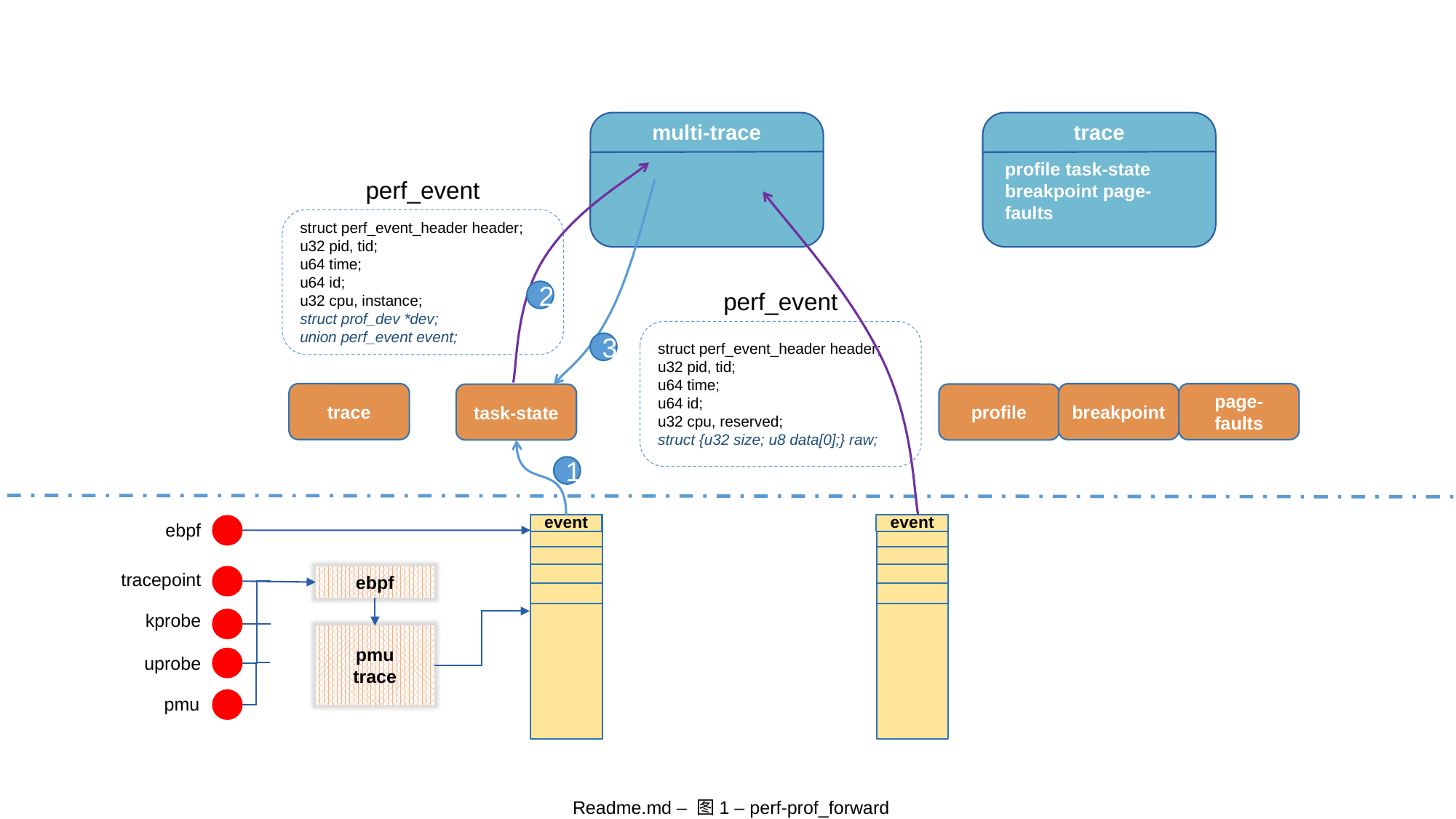

multi-trace
trace
profile task-state breakpoint page-faults

perf_event

struct perf_event_header header;
u32 pid, tid;
u64 time;
u64 id;
u32 cpu, instance;
struct prof_dev *dev;
union perf_event event;
2
perf_event
struct perf_event_header header;
u32 pid, tid;
u64 time;
u64 id;
u32 cpu, reserved;
struct {u32 size; u8 data[0];} raw;
3
trace
breakpoint
page-faults
profile
task-state
1
ebpf

event

event
tracepoint

ebpf
kprobe

pmu
trace
uprobe

pmu

# Readme.md – 图1 – perf-prof_forward